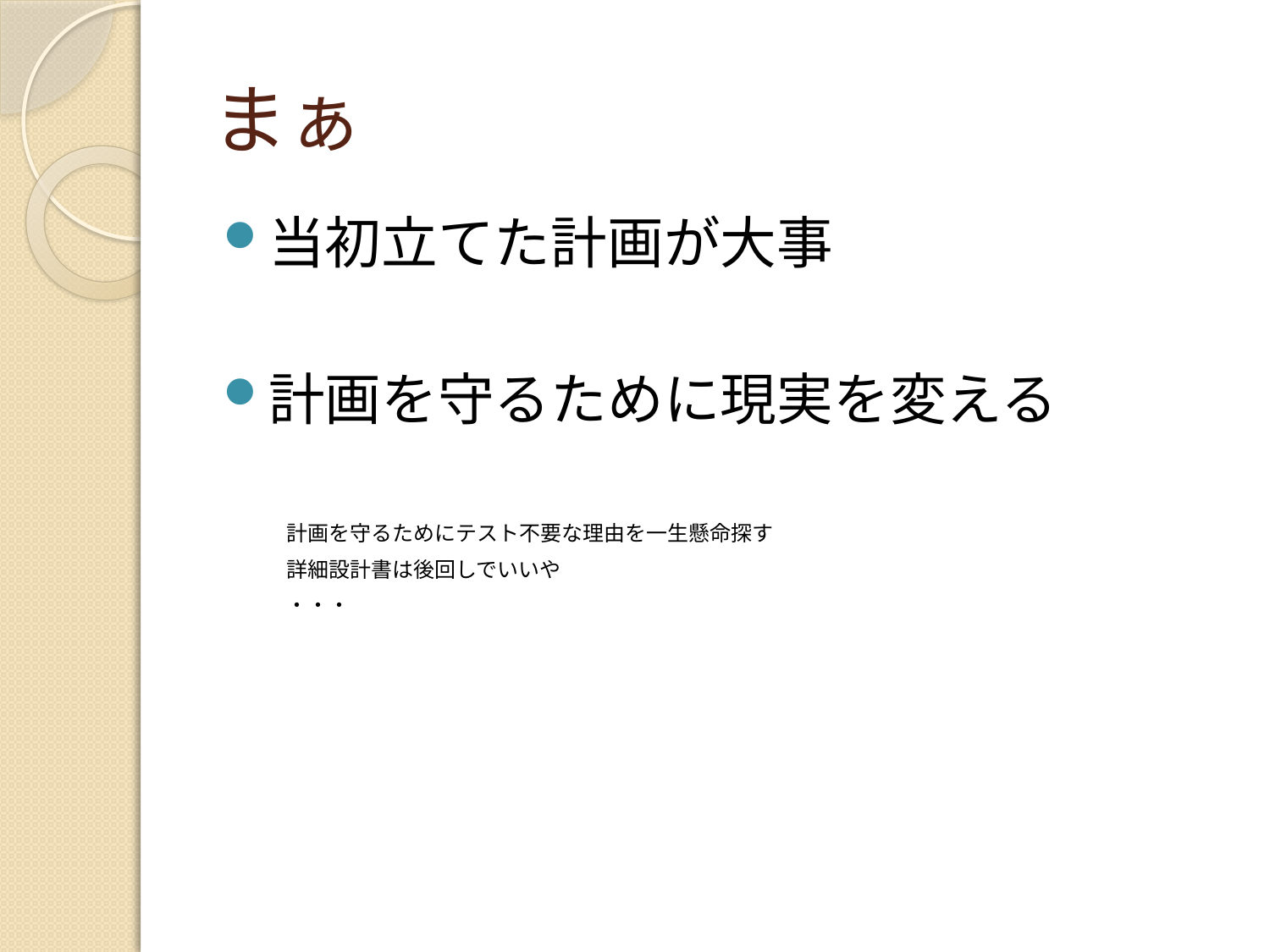

# まぁ
当初立てた計画が大事

計画を守るために現実を変える

　　　計画を守るためにテスト不要な理由を一生懸命探す
　　　詳細設計書は後回しでいいや
　　　・・・